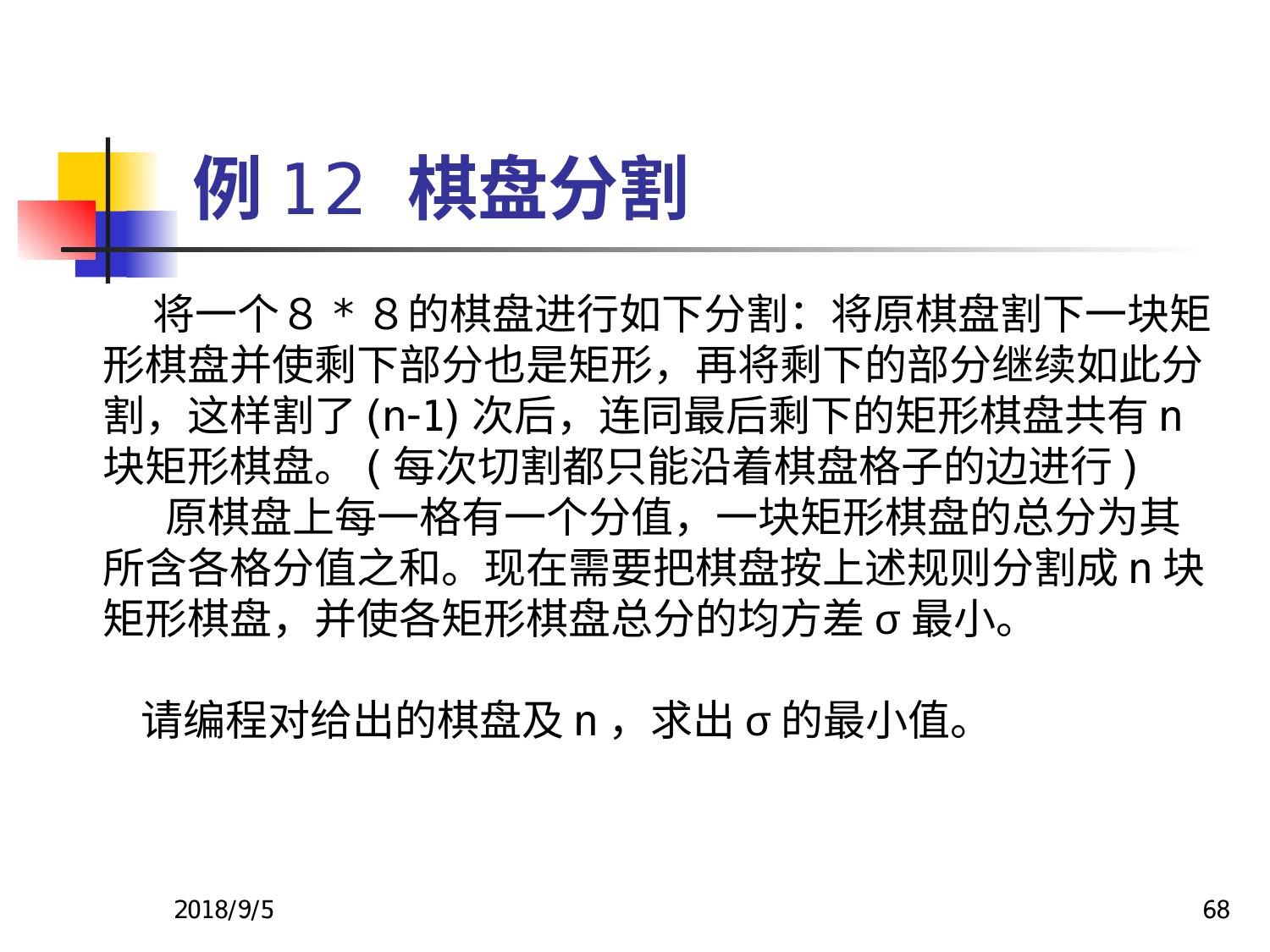

# 例12 棋盘分割

将一个８*８的棋盘进行如下分割：将原棋盘割下一块矩形棋盘并使剩下部分也是矩形，再将剩下的部分继续如此分割，这样割了(n-1)次后，连同最后剩下的矩形棋盘共有n块矩形棋盘。(每次切割都只能沿着棋盘格子的边进行)
    原棋盘上每一格有一个分值，一块矩形棋盘的总分为其所含各格分值之和。现在需要把棋盘按上述规则分割成n块矩形棋盘，并使各矩形棋盘总分的均方差σ最小。
    请编程对给出的棋盘及n，求出σ的最小值。
2018/9/5
68